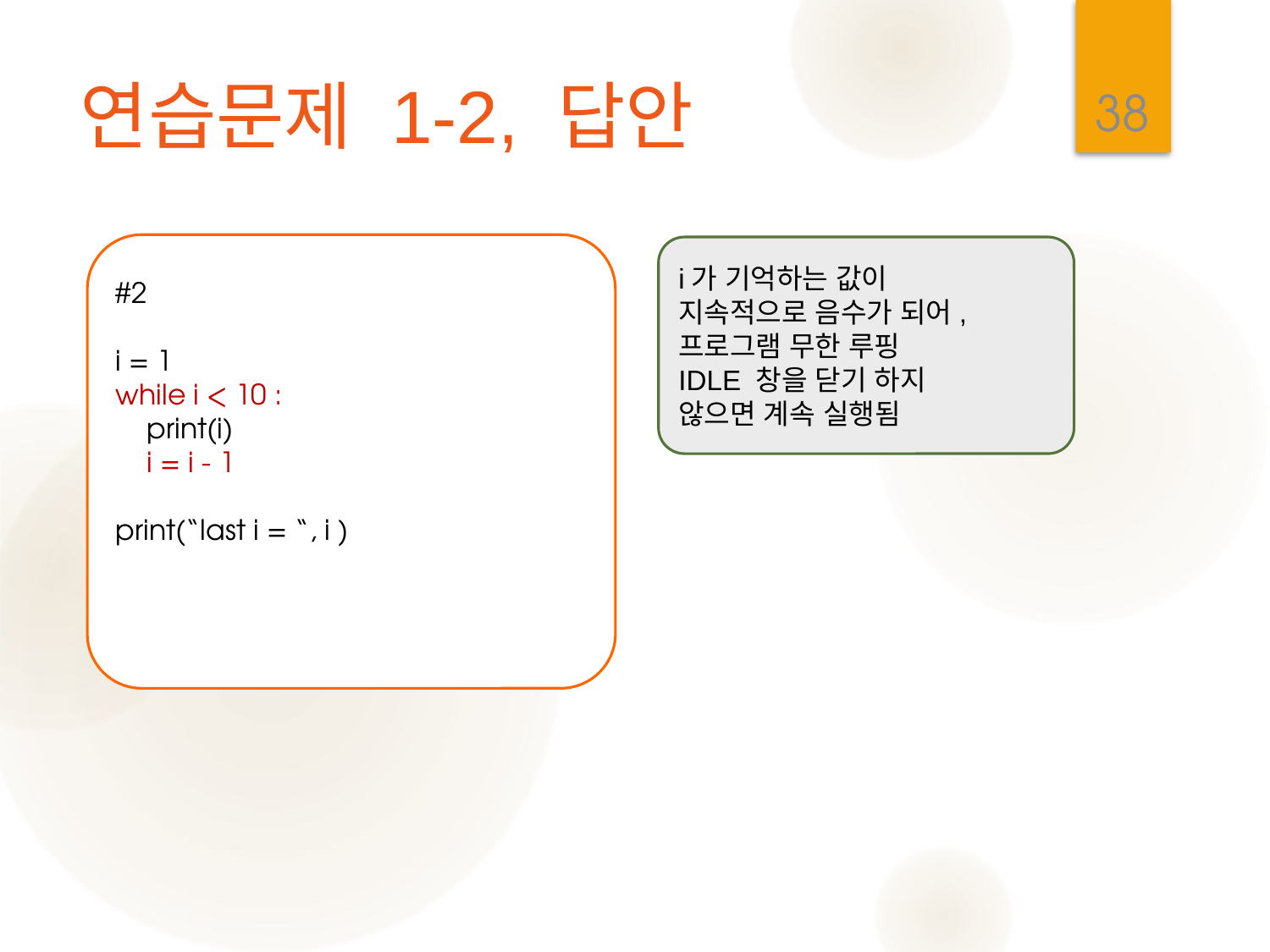

38
# 연습문제 1-2, 답안

#2

i = 1
while i < 10 :
    print(i)
    i = i - 1

print(“last i = “, i )

i가 기억하는 값이
지속적으로 음수가 되어,
프로그램 무한 루핑
IDLE 창을 닫기 하지
않으면 계속 실행됨